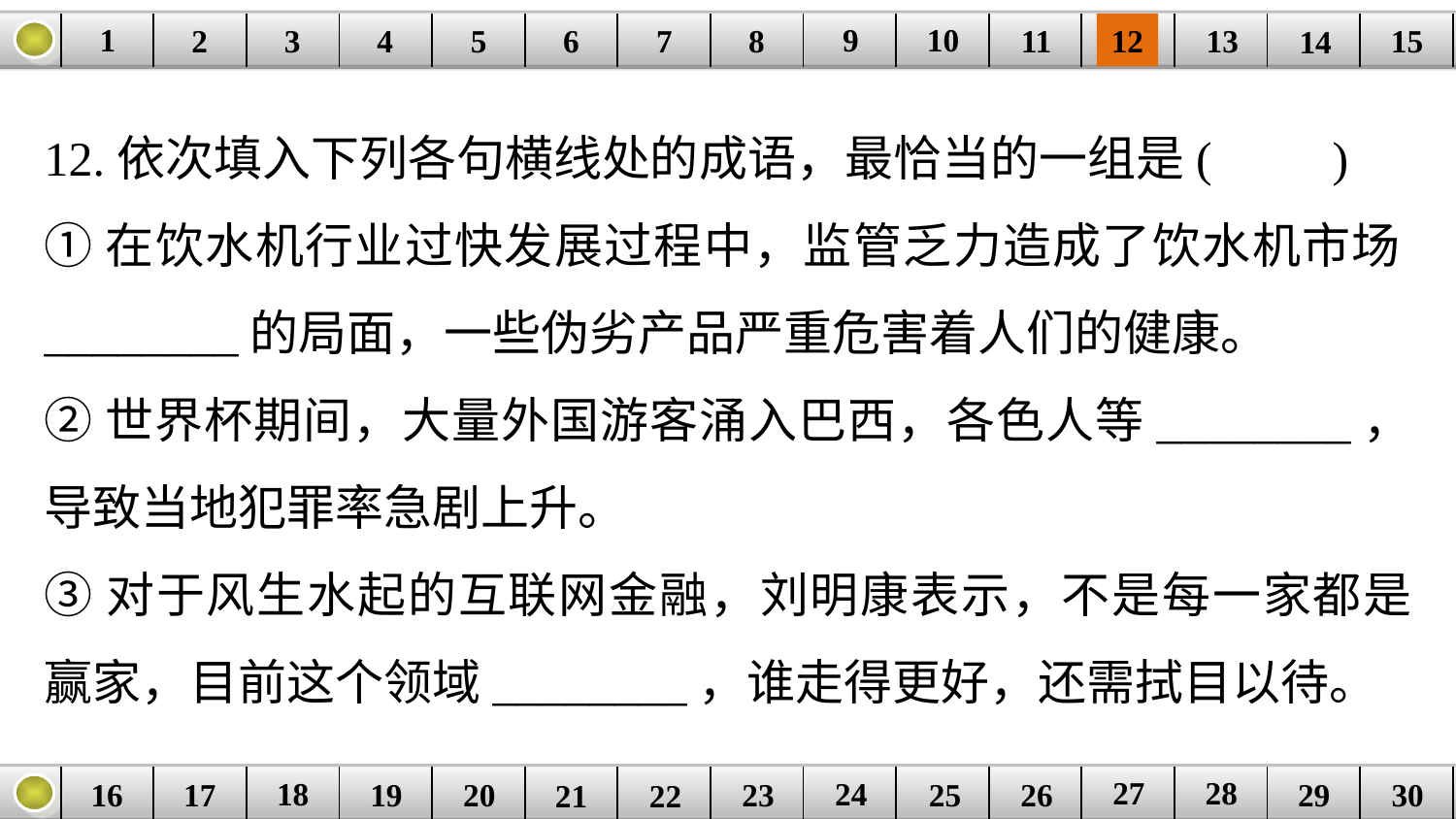

9
10
1
3
4
5
6
8
11
2
12
15
|  |  |  |  |  |  |  |  |  |  |  |  |  |  |  |
| --- | --- | --- | --- | --- | --- | --- | --- | --- | --- | --- | --- | --- | --- | --- |
7
13
14

12.依次填入下列各句横线处的成语，最恰当的一组是(　　)
①在饮水机行业过快发展过程中，监管乏力造成了饮水机市场________的局面，一些伪劣产品严重危害着人们的健康。
②世界杯期间，大量外国游客涌入巴西，各色人等________，导致当地犯罪率急剧上升。
③对于风生水起的互联网金融，刘明康表示，不是每一家都是赢家，目前这个领域________，谁走得更好，还需拭目以待。

27
28
18
24
16
25
26
30
|  |  |  |  |  |  |  |  |  |  |  |  |  |  |  |
| --- | --- | --- | --- | --- | --- | --- | --- | --- | --- | --- | --- | --- | --- | --- |
23
17
19
20
29
21
22